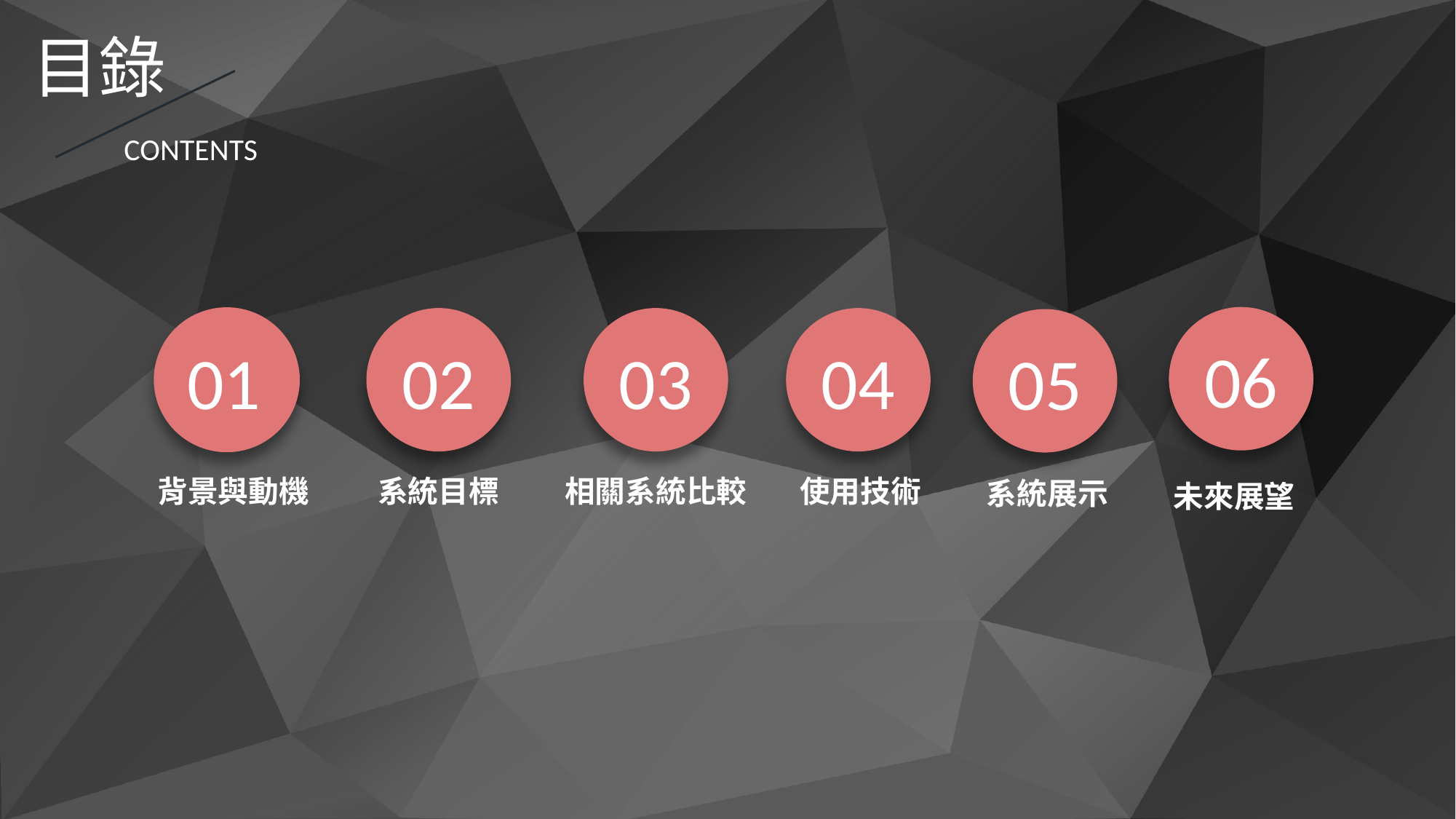

目錄
CONTENTS

06

01

02

03

04

05
背景與動機
系統目標
相關系統比較
使用技術
系統展示
未來展望